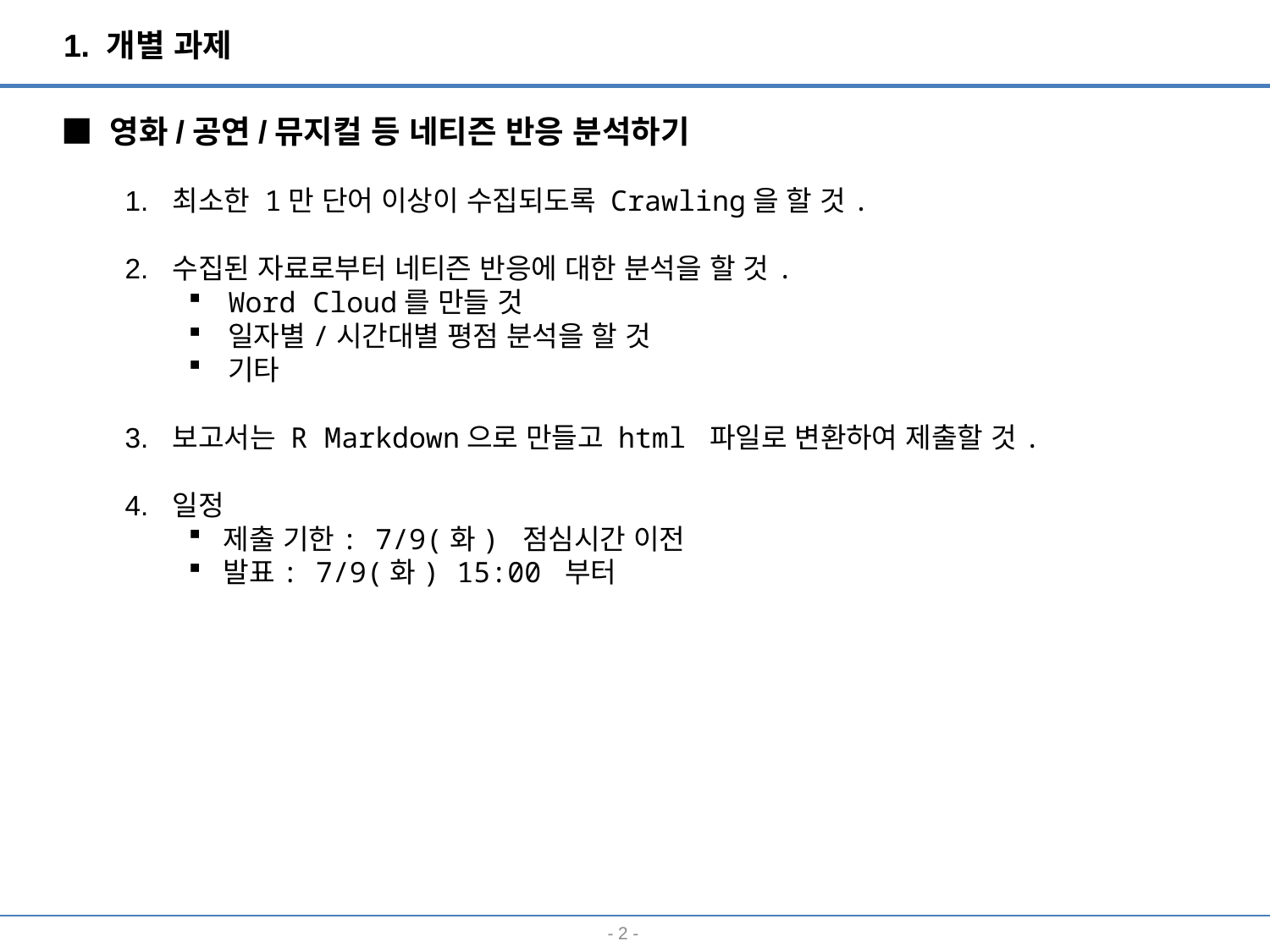

1. 개별 과제
■ 영화/공연/뮤지컬 등 네티즌 반응 분석하기

최소한 1만 단어 이상이 수집되도록 Crawling을 할 것.

수집된 자료로부터 네티즌 반응에 대한 분석을 할 것.
Word Cloud를 만들 것
일자별/시간대별 평점 분석을 할 것
기타

보고서는 R Markdown으로 만들고 html 파일로 변환하여 제출할 것.

일정
제출 기한: 7/9(화) 점심시간 이전
발표: 7/9(화) 15:00 부터
- 2 -